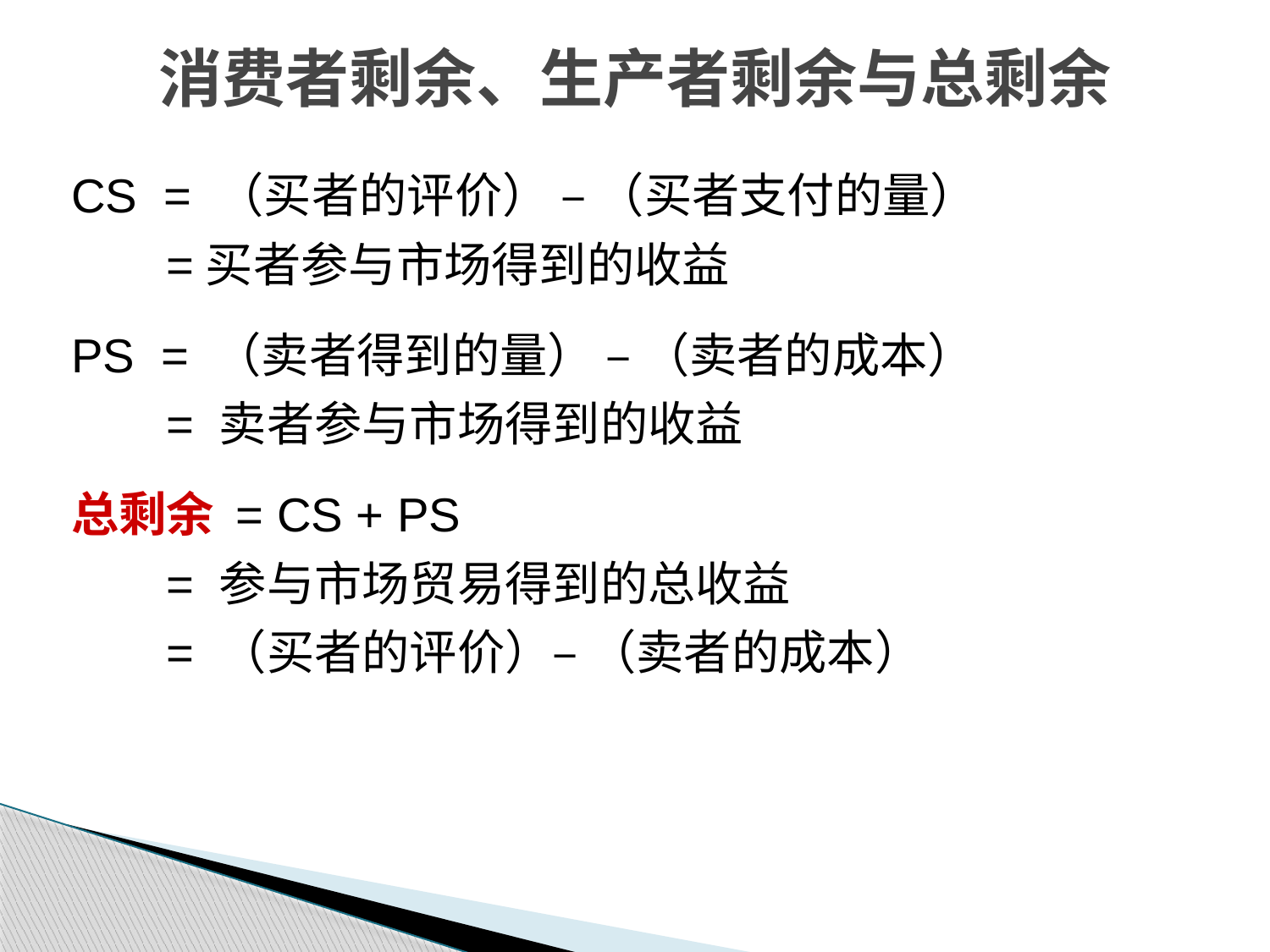

消费者剩余、生产者剩余与总剩余
CS  = （买者的评价） – （买者支付的量）
	=买者参与市场得到的收益
PS  = （卖者得到的量） – （卖者的成本）
	= 卖者参与市场得到的收益
总剩余 = CS + PS
	= 参与市场贸易得到的总收益
	= （买者的评价）– （卖者的成本）